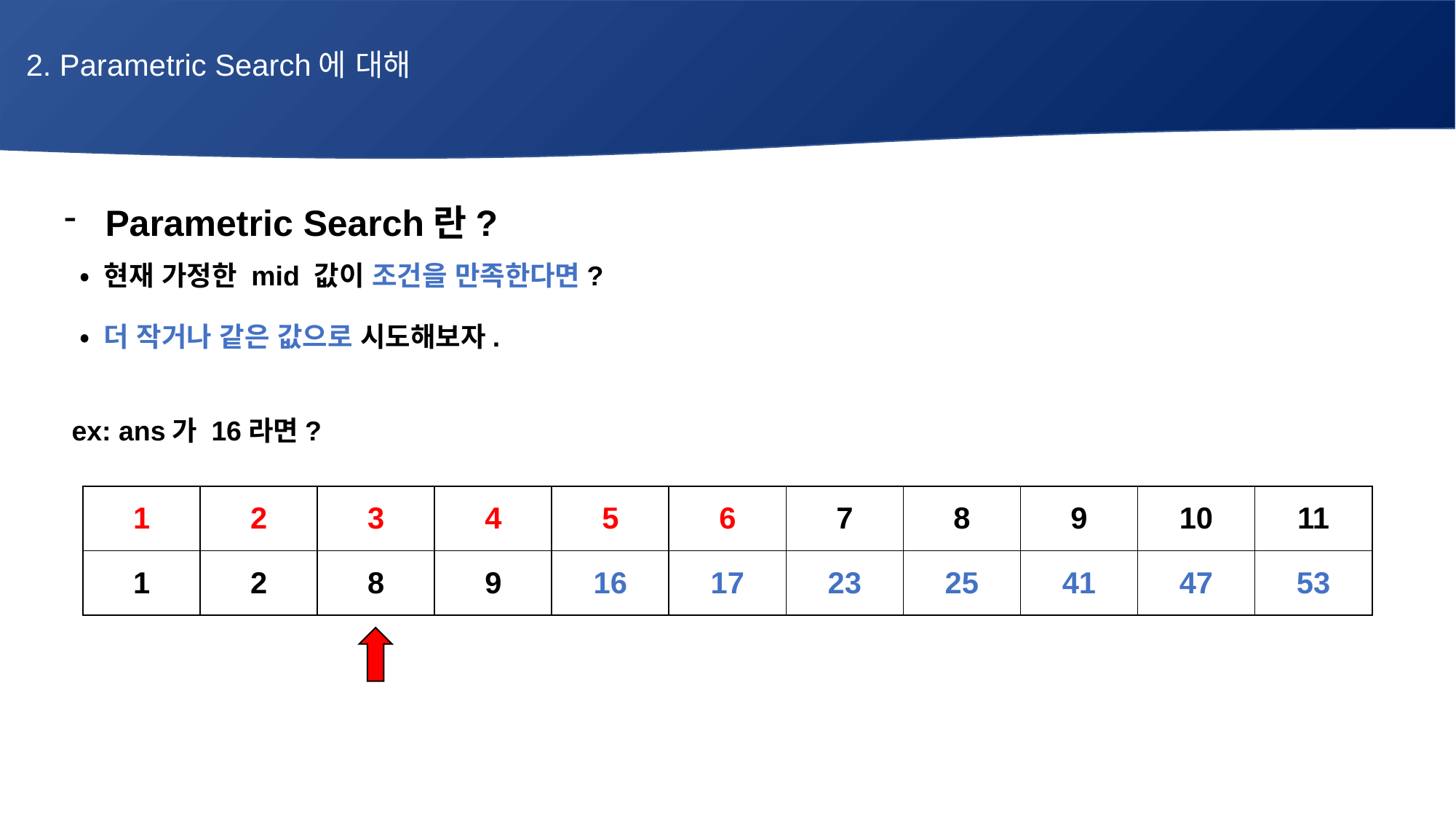

2. Parametric Search에 대해
# 매주 1 과제 LV2
Parametric Search란?
  • 현재 가정한 mid 값이 조건을 만족한다면?

  • 더 작거나 같은 값으로 시도해보자.

 ex: ans가 16라면?

| 1 | 2 | 3 | 4 | 5 | 6 | 7 | 8 | 9 | 10 | 11 |
| --- | --- | --- | --- | --- | --- | --- | --- | --- | --- | --- |
| 1 | 2 | 8 | 9 | 16 | 17 | 23 | 25 | 41 | 47 | 53 |